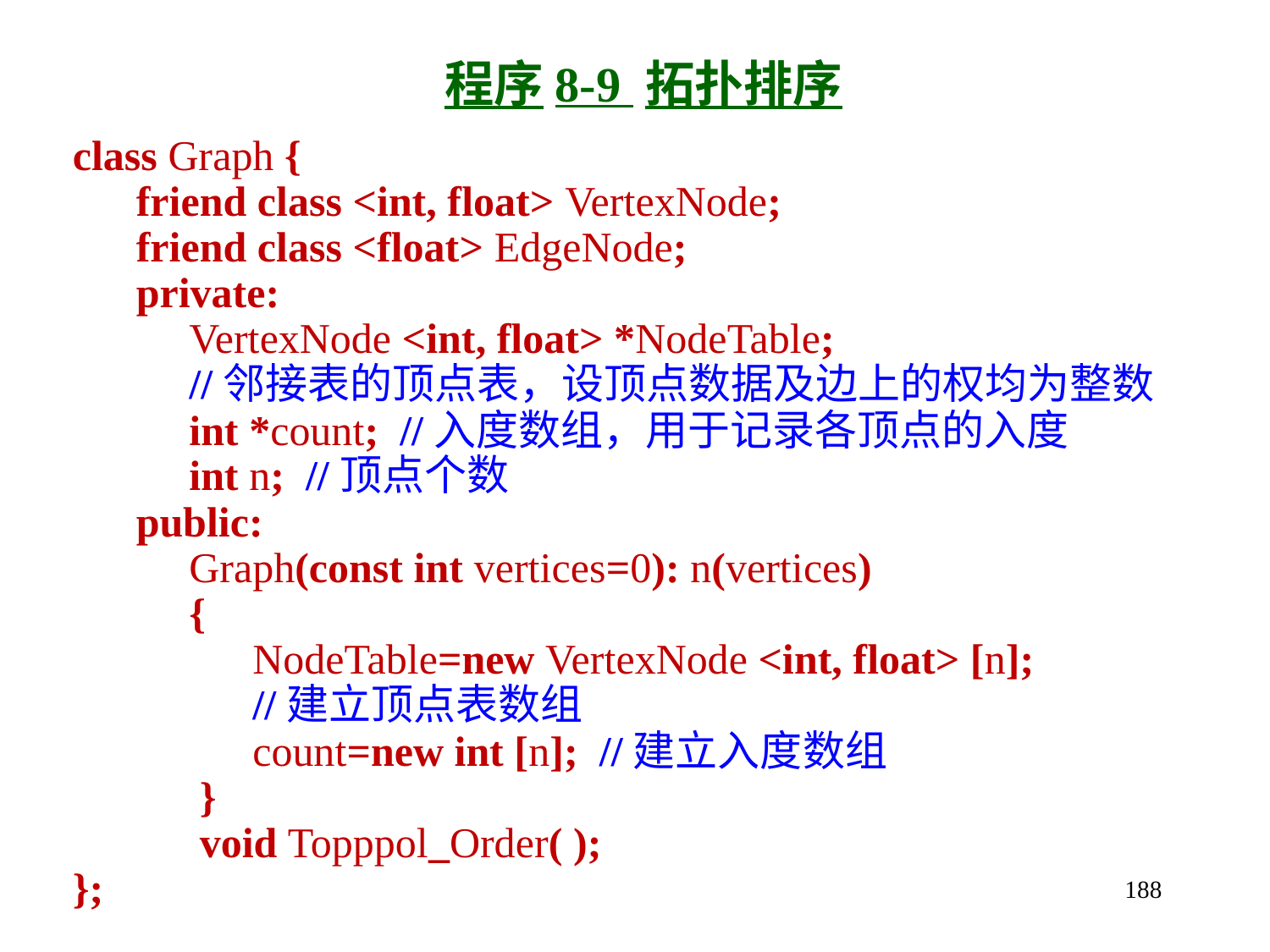

程序8-9 拓扑排序
class Graph {
      friend class <int, float> VertexNode;
      friend class <float> EdgeNode;
      private:
           VertexNode <int, float> *NodeTable;
           //邻接表的顶点表，设顶点数据及边上的权均为整数
           int *count;  //入度数组，用于记录各顶点的入度
           int n;  //顶点个数
      public:
           Graph(const int vertices=0): n(vertices)
           {
	     NodeTable=new VertexNode <int, float> [n];
                 //建立顶点表数组
	     count=new int [n];  //建立入度数组
	}
	void Topppol_Order( );
};
188